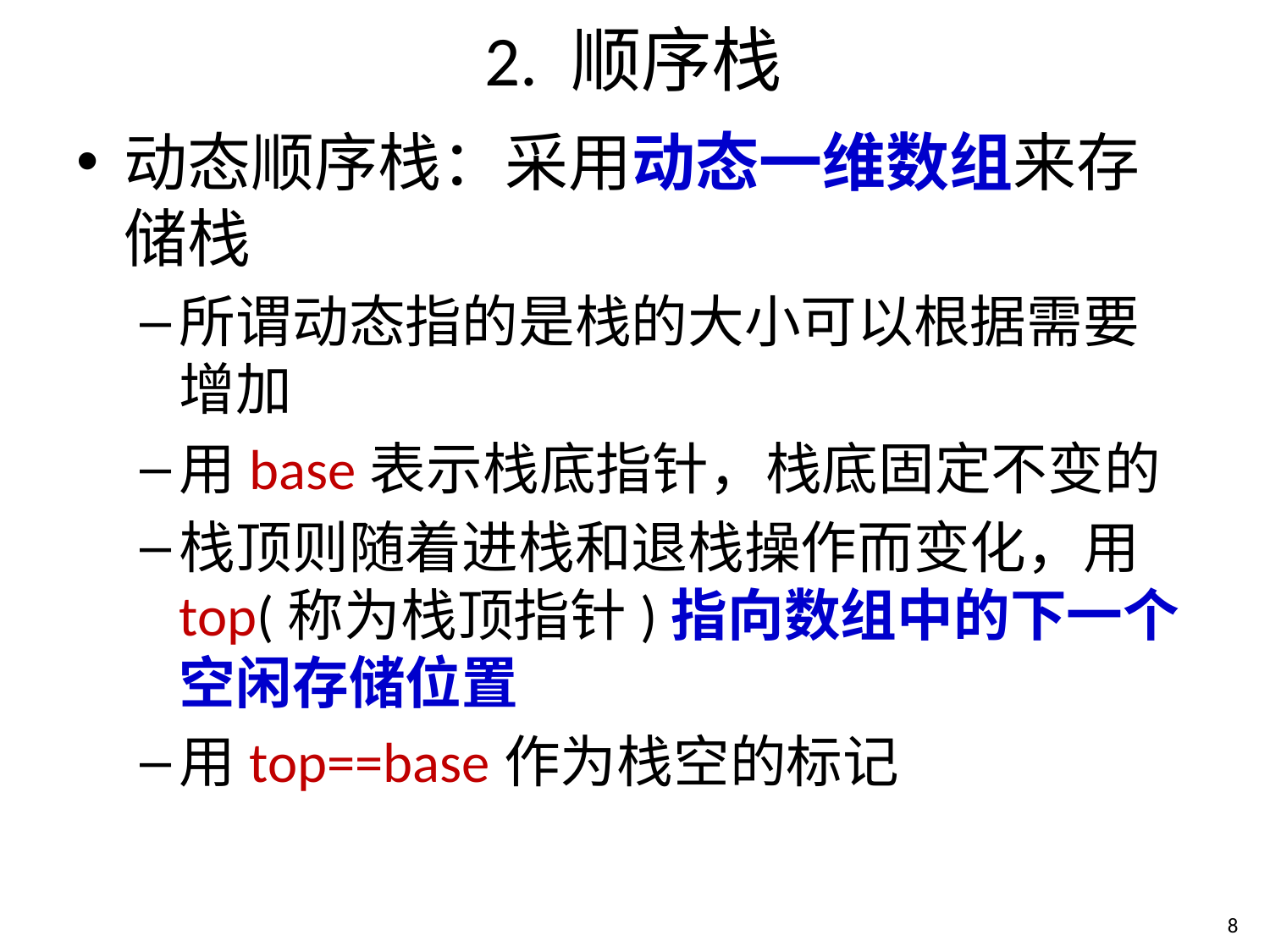

# 2. 顺序栈
动态顺序栈：采用动态一维数组来存储栈
所谓动态指的是栈的大小可以根据需要增加
用base表示栈底指针，栈底固定不变的
栈顶则随着进栈和退栈操作而变化，用top(称为栈顶指针)指向数组中的下一个空闲存储位置
用top==base作为栈空的标记
8